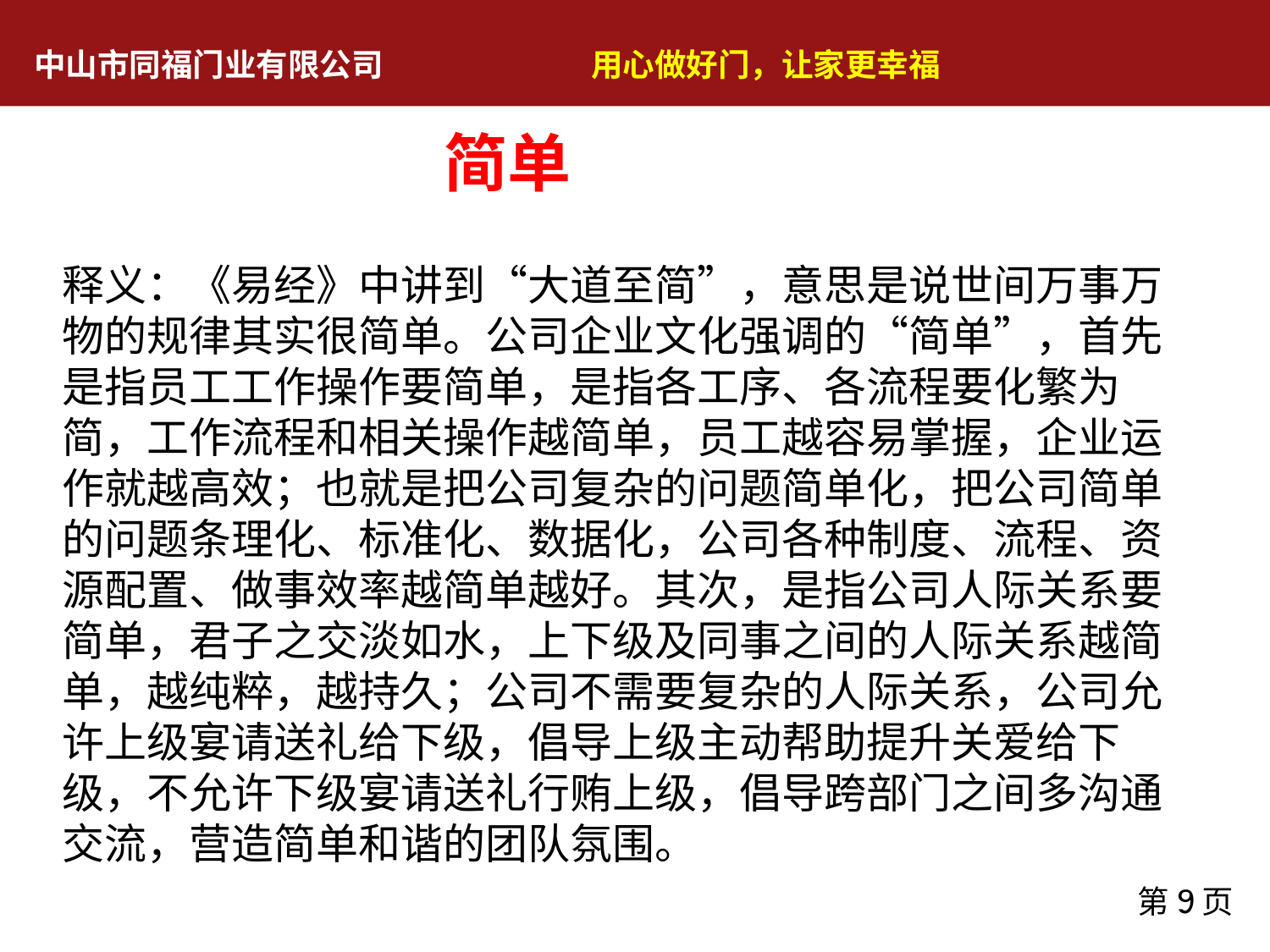

中山市同福门业有限公司                             用心做好门，让家更幸福
# 简单 释义：《易经》中讲到“大道至简”，意思是说世间万事万物的规律其实很简单。公司企业文化强调的“简单”，首先是指员工工作操作要简单，是指各工序、各流程要化繁为简，工作流程和相关操作越简单，员工越容易掌握，企业运作就越高效；也就是把公司复杂的问题简单化，把公司简单的问题条理化、标准化、数据化，公司各种制度、流程、资源配置、做事效率越简单越好。其次，是指公司人际关系要简单，君子之交淡如水，上下级及同事之间的人际关系越简单，越纯粹，越持久；公司不需要复杂的人际关系，公司允许上级宴请送礼给下级，倡导上级主动帮助提升关爱给下级，不允许下级宴请送礼行贿上级，倡导跨部门之间多沟通交流，营造简单和谐的团队氛围。
第9页